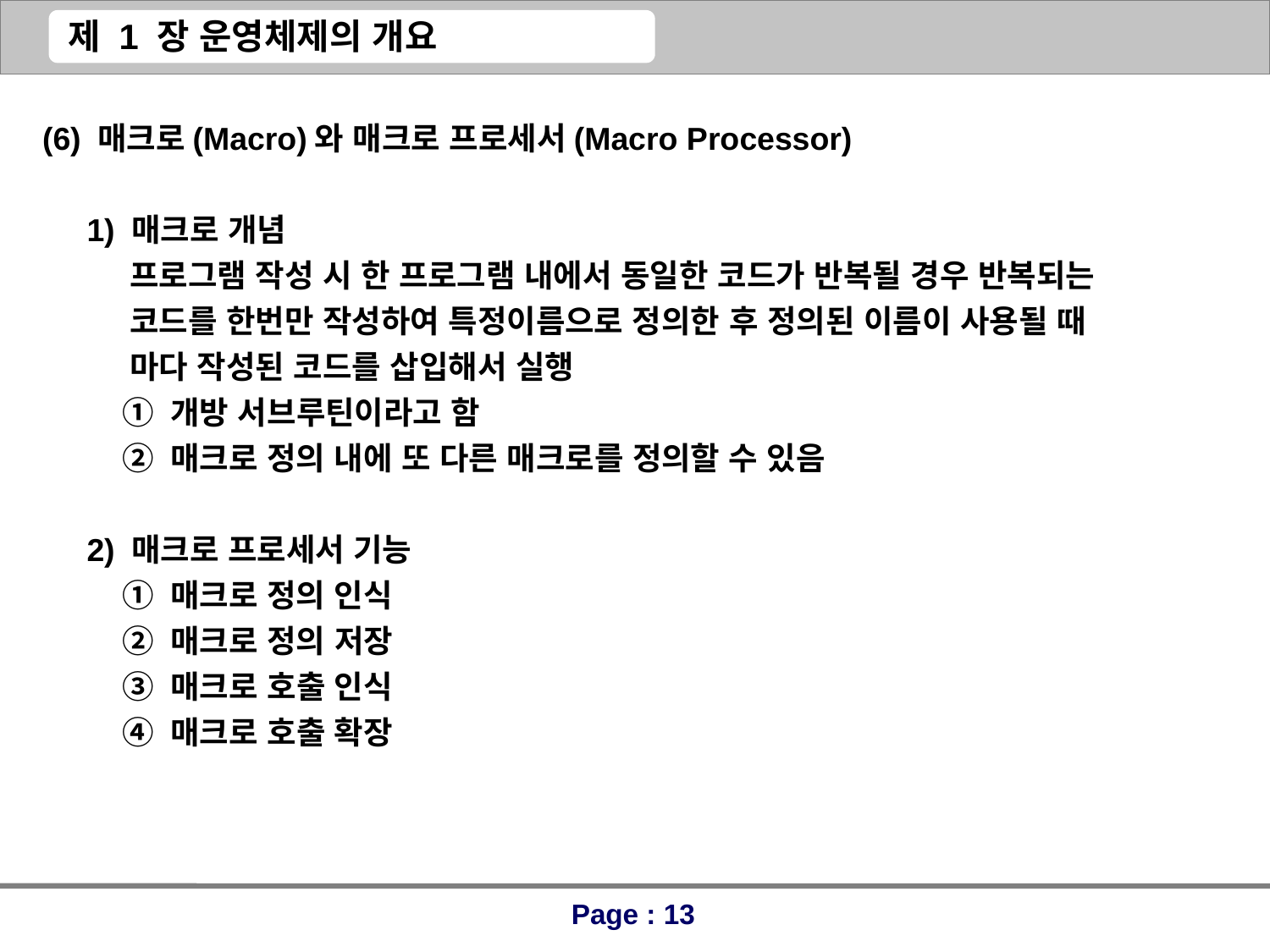

(6) 매크로(Macro)와 매크로 프로세서(Macro Processor)

     1) 매크로 개념
         프로그램 작성 시 한 프로그램 내에서 동일한 코드가 반복될 경우 반복되는
         코드를 한번만 작성하여 특정이름으로 정의한 후 정의된 이름이 사용될 때
         마다 작성된 코드를 삽입해서 실행
         ① 개방 서브루틴이라고 함
         ② 매크로 정의 내에 또 다른 매크로를 정의할 수 있음

     2) 매크로 프로세서 기능
         ① 매크로 정의 인식
         ② 매크로 정의 저장
         ③ 매크로 호출 인식
         ④ 매크로 호출 확장
Page : 13